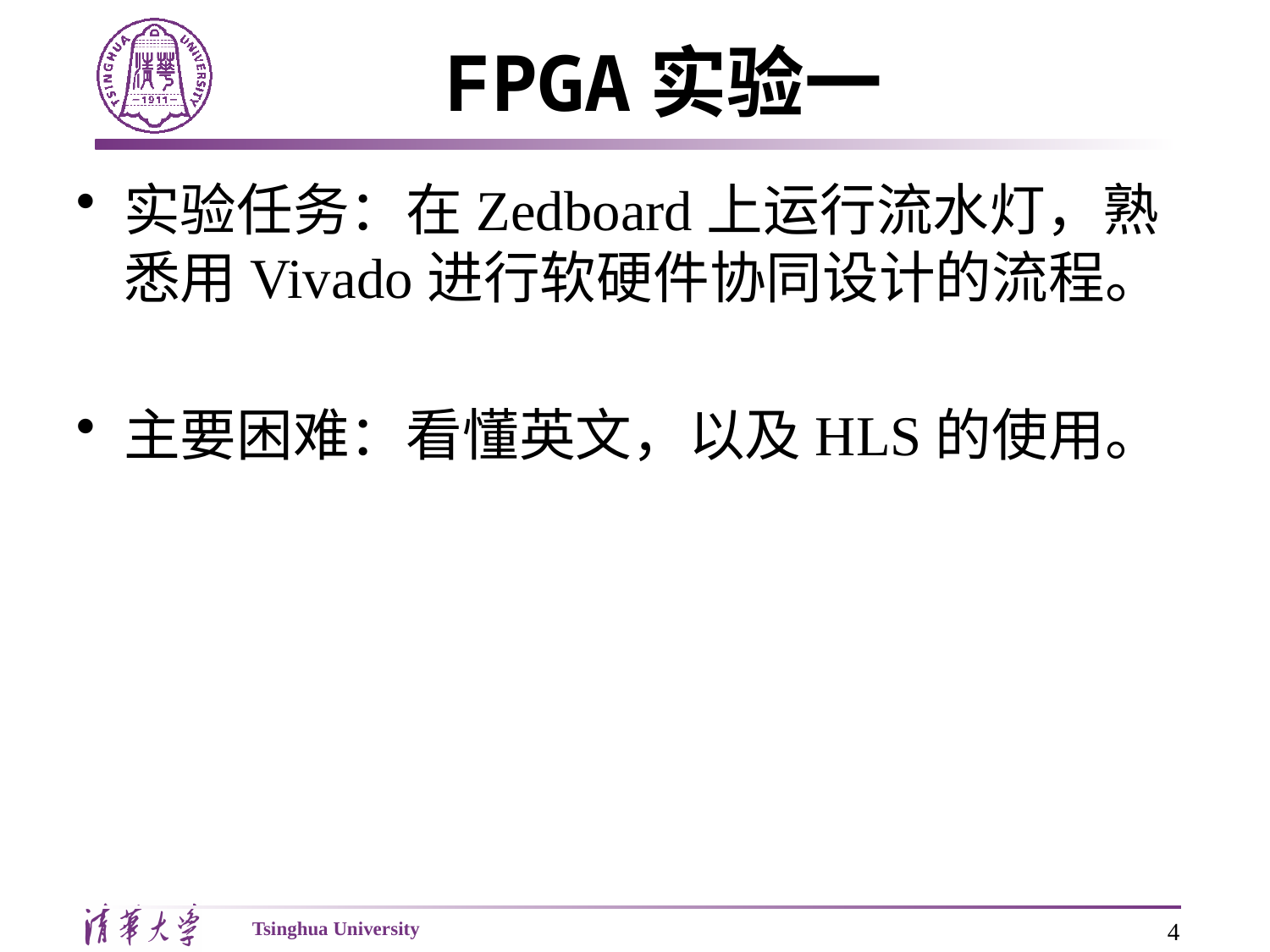

# FPGA实验一
实验任务：在Zedboard上运行流水灯，熟悉用Vivado进行软硬件协同设计的流程。

主要困难：看懂英文，以及HLS的使用。